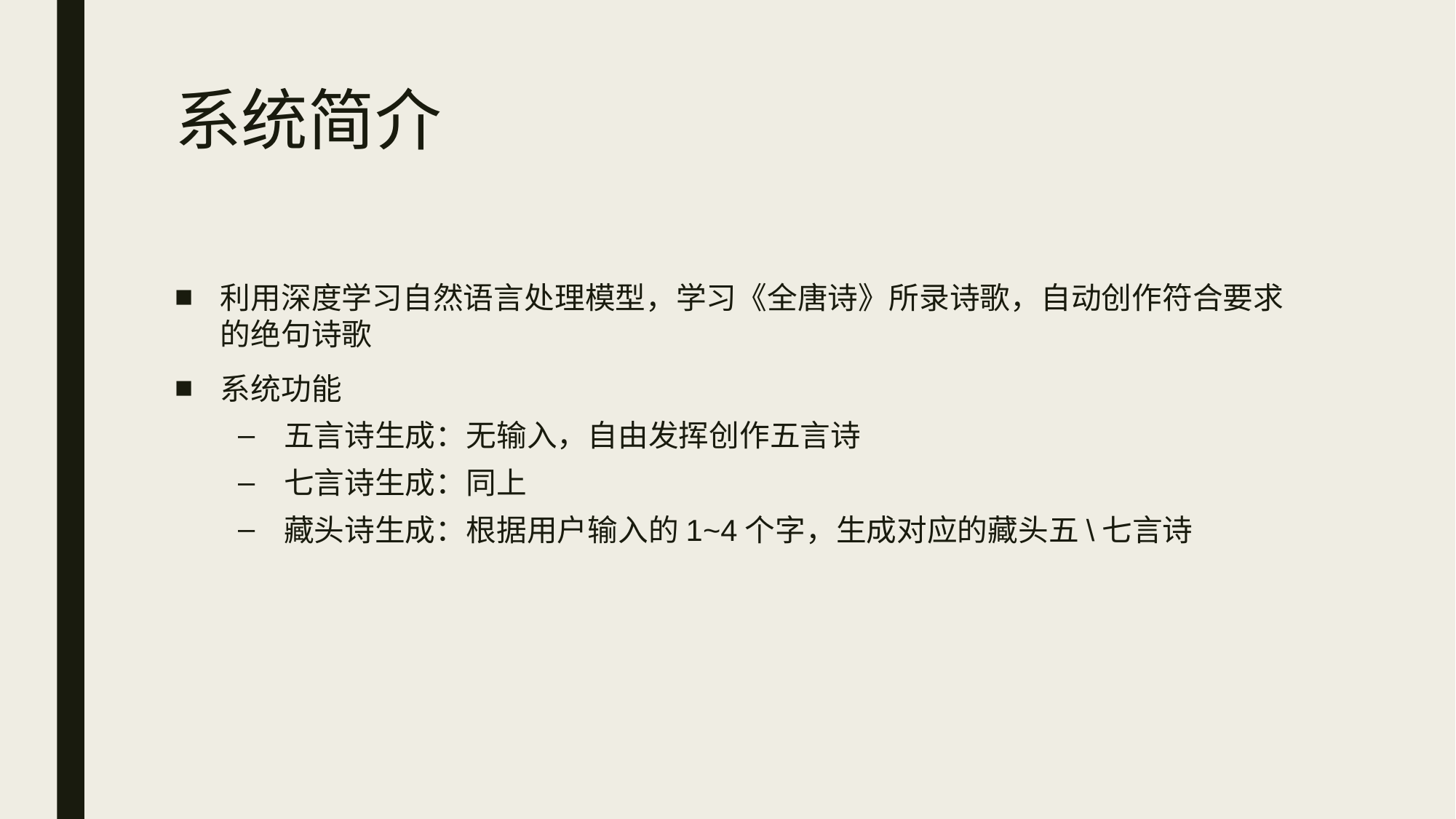

# 系统简介
利用深度学习自然语言处理模型，学习《全唐诗》所录诗歌，自动创作符合要求的绝句诗歌
系统功能
五言诗生成：无输入，自由发挥创作五言诗
七言诗生成：同上
藏头诗生成：根据用户输入的1~4个字，生成对应的藏头五\七言诗